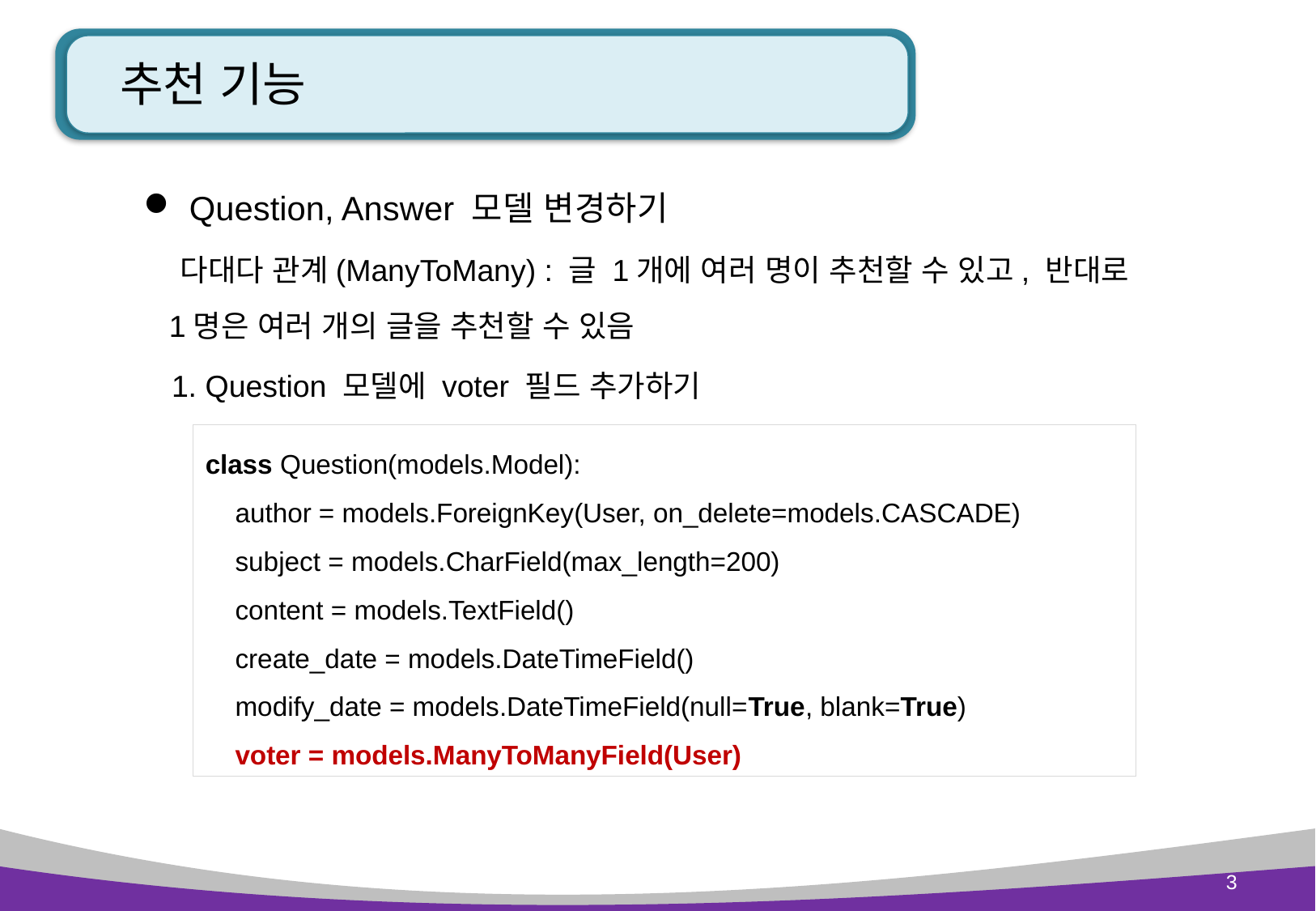

# 추천 기능
Question, Answer 모델 변경하기
   다대다 관계(ManyToMany) : 글 1개에 여러 명이 추천할 수 있고, 반대로
   1명은 여러 개의 글을 추천할 수 있음
   1. Question 모델에 voter 필드 추가하기
class Question(models.Model):
    author = models.ForeignKey(User, on_delete=models.CASCADE)
    subject = models.CharField(max_length=200)
    content = models.TextField()
    create_date = models.DateTimeField()
    modify_date = models.DateTimeField(null=True, blank=True)
    voter = models.ManyToManyField(User)
3